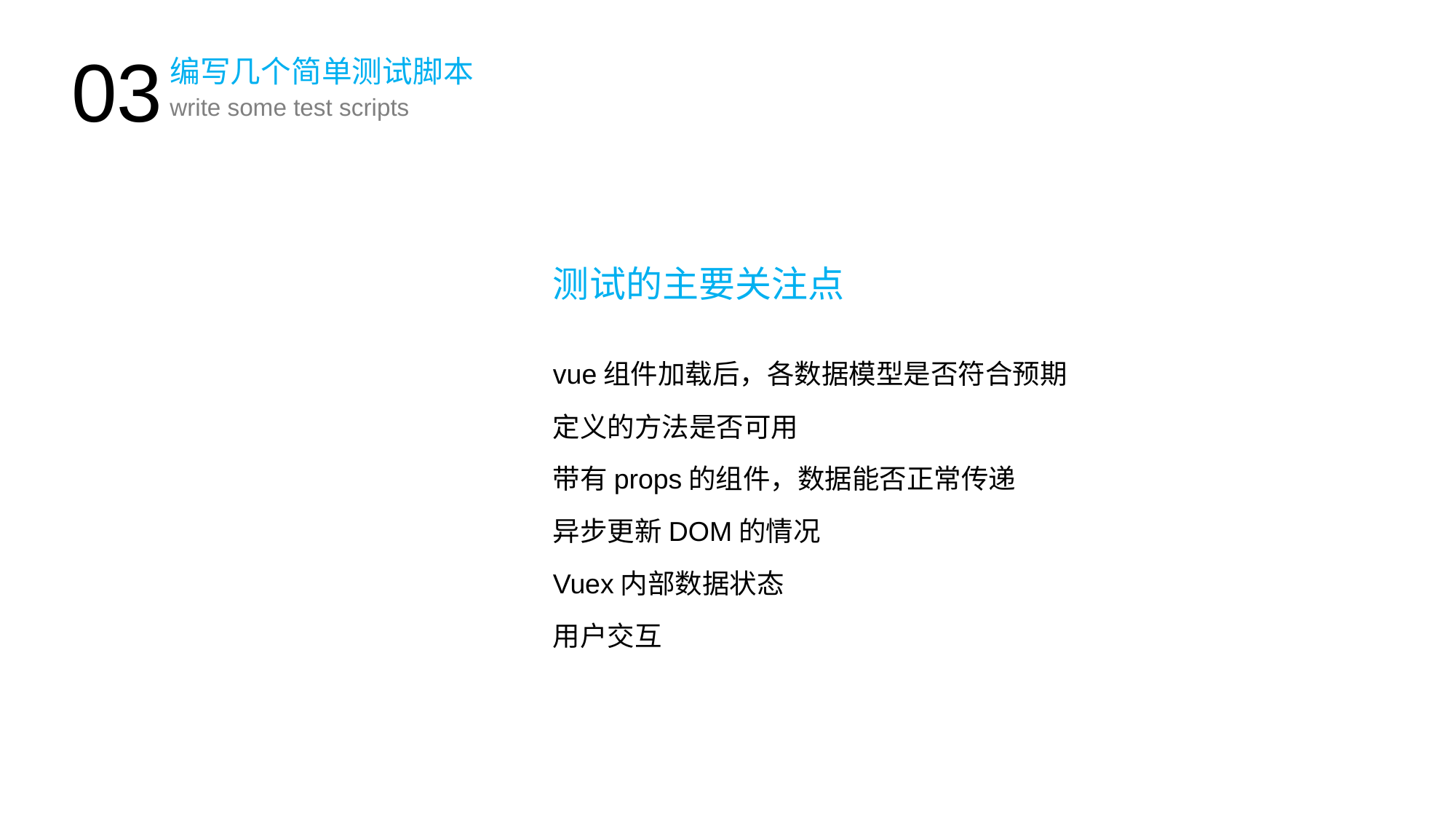

03
编写几个简单测试脚本
write some test scripts
测试的主要关注点
vue组件加载后，各数据模型是否符合预期
定义的方法是否可用
带有props的组件，数据能否正常传递
异步更新DOM的情况
Vuex内部数据状态
用户交互